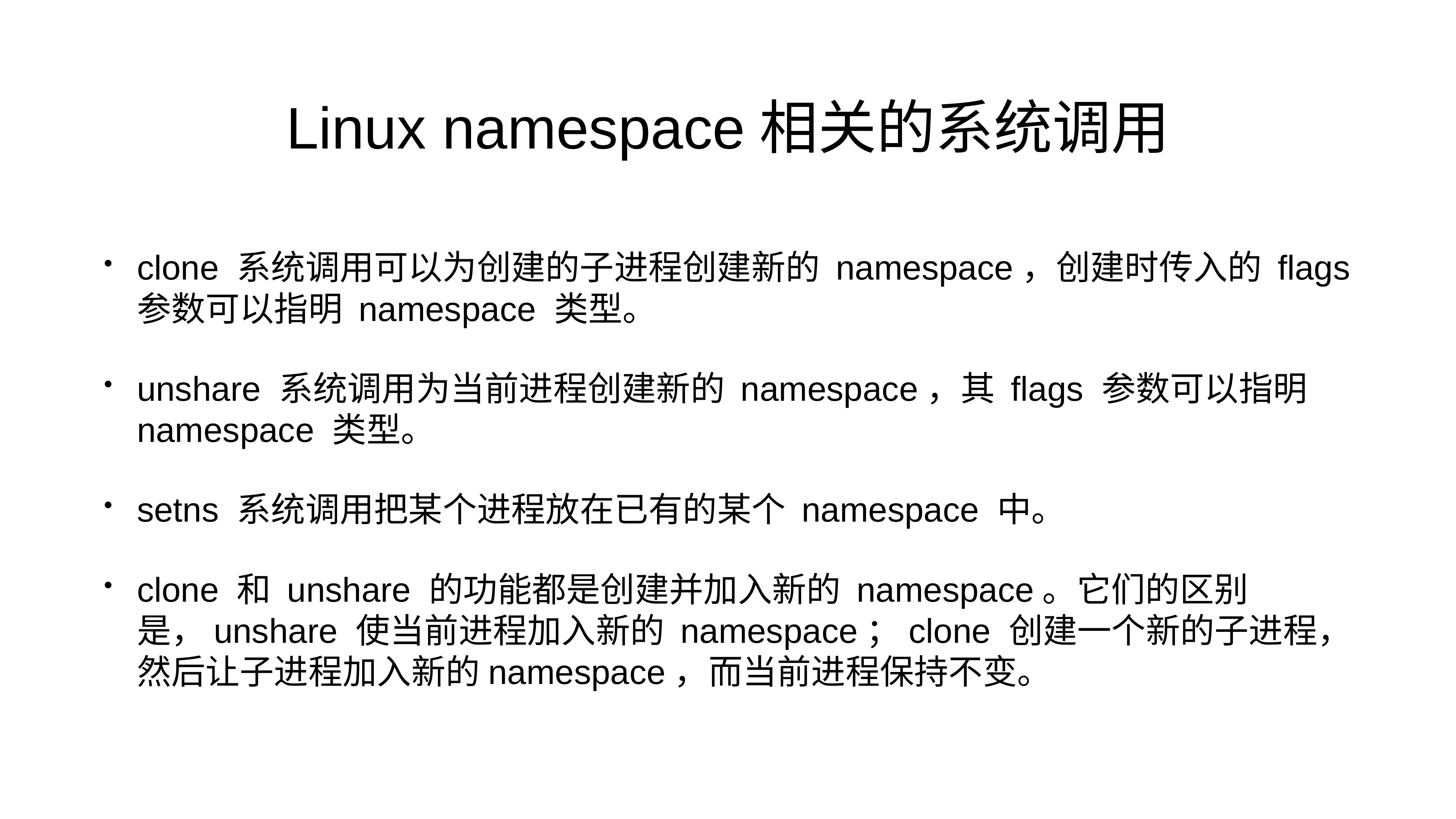

# Linux namespace相关的系统调用
clone 系统调用可以为创建的子进程创建新的 namespace，创建时传入的 flags 参数可以指明 namespace 类型。
unshare 系统调用为当前进程创建新的 namespace，其 flags 参数可以指明 namespace 类型。
setns 系统调用把某个进程放在已有的某个 namespace 中。
clone 和 unshare 的功能都是创建并加入新的 namespace。它们的区别是，unshare 使当前进程加入新的 namespace；clone 创建一个新的子进程，然后让子进程加入新的namespace，而当前进程保持不变。